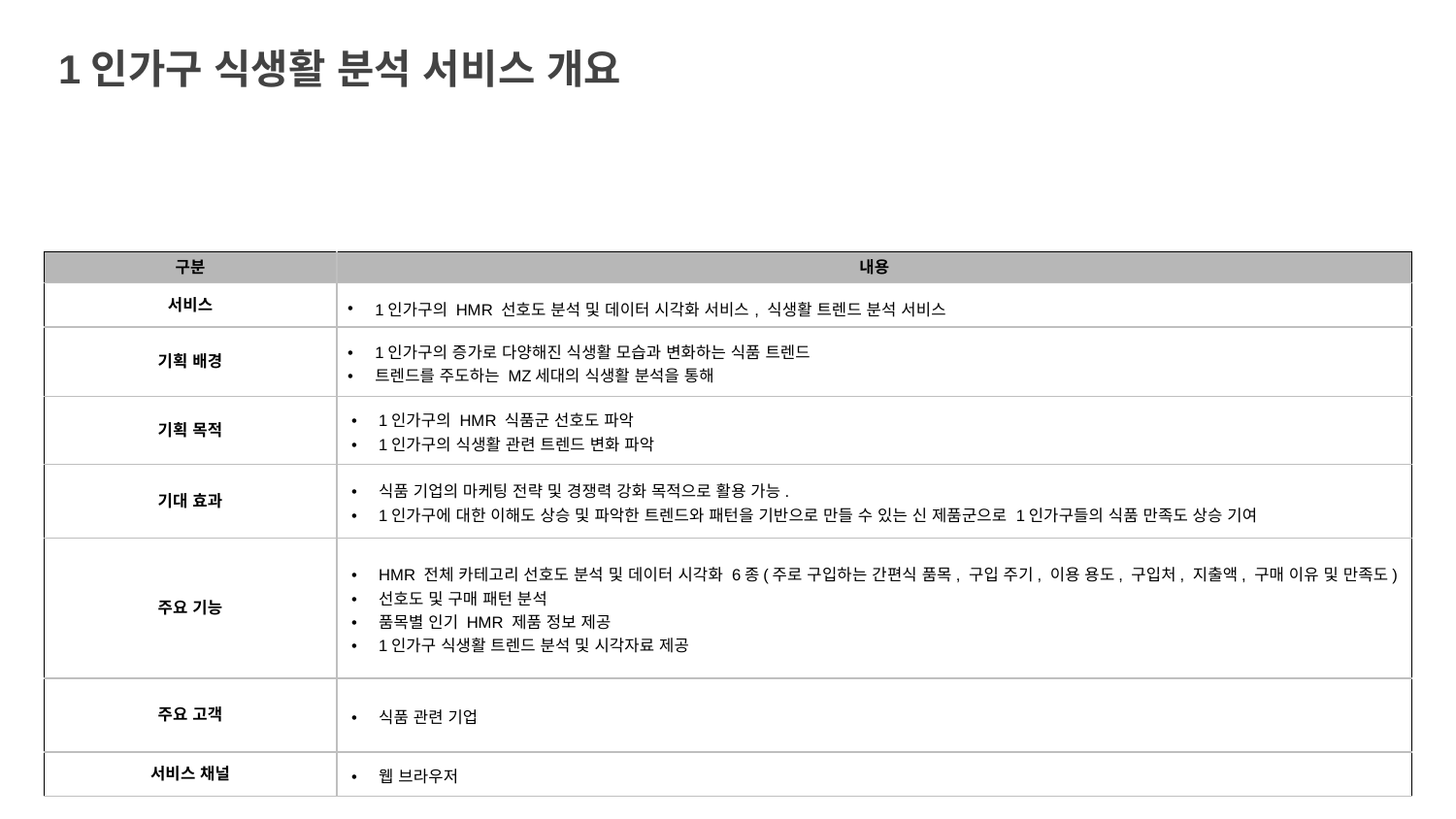

1인가구 식생활 분석 서비스 개요
| 구분 | 내용 |
| --- | --- |
| 서비스 | 1인가구의 HMR 선호도 분석 및 데이터 시각화 서비스, 식생활 트렌드 분석 서비스 |
| 기획 배경 | 1인가구의 증가로 다양해진 식생활 모습과 변화하는 식품 트렌드 트렌드를 주도하는 MZ세대의 식생활 분석을 통해 |
| 기획 목적 | 1인가구의 HMR 식품군 선호도 파악 1인가구의 식생활 관련 트렌드 변화 파악 |
| 기대 효과 | 식품 기업의 마케팅 전략 및 경쟁력 강화 목적으로 활용 가능. 1인가구에 대한 이해도 상승 및 파악한 트렌드와 패턴을 기반으로 만들 수 있는 신 제품군으로 1인가구들의 식품 만족도 상승 기여 |
| 주요 기능 | HMR 전체 카테고리 선호도 분석 및 데이터 시각화 6종(주로 구입하는 간편식 품목, 구입 주기, 이용 용도, 구입처, 지출액, 구매 이유 및 만족도) 선호도 및 구매 패턴 분석 품목별 인기 HMR 제품 정보 제공 1인가구 식생활 트렌드 분석 및 시각자료 제공 |
| 주요 고객 | 식품 관련 기업 |
| 서비스 채널 | 웹 브라우저 |